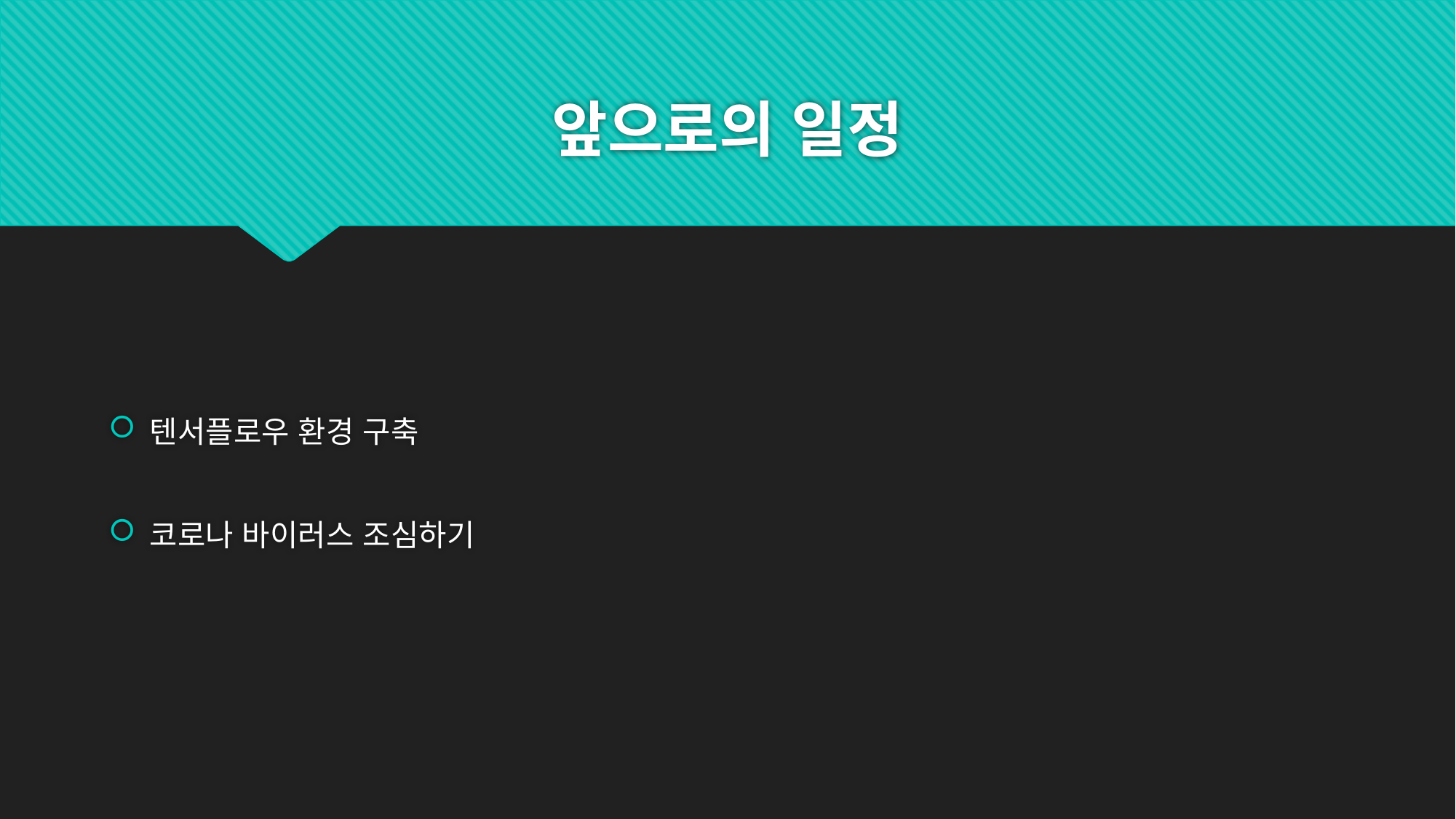

# 앞으로의 일정
텐서플로우 환경 구축

코로나 바이러스 조심하기